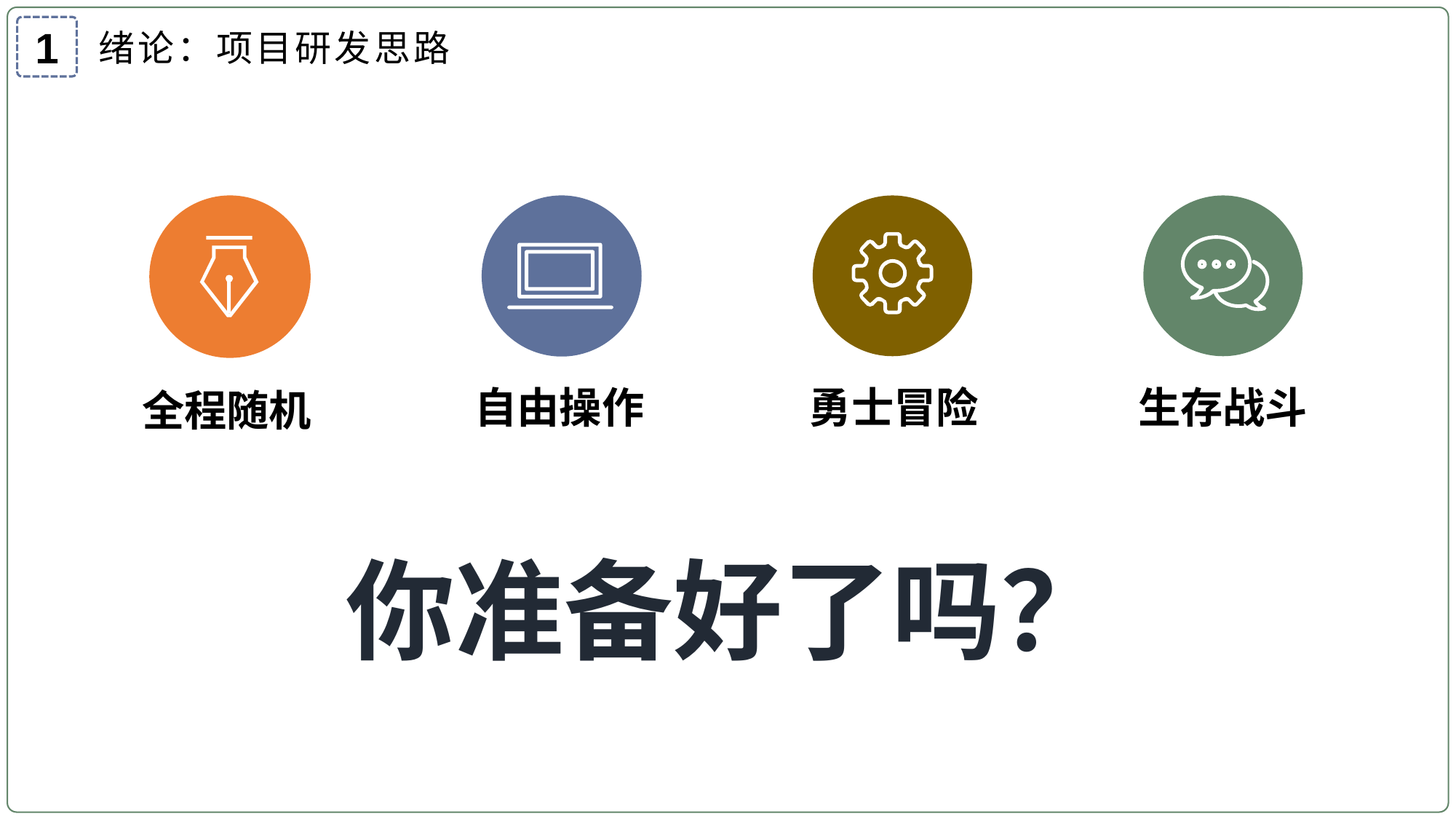

1
绪论：项目研发思路

自由操作
勇士冒险
生存战斗
全程随机
你准备好了吗？